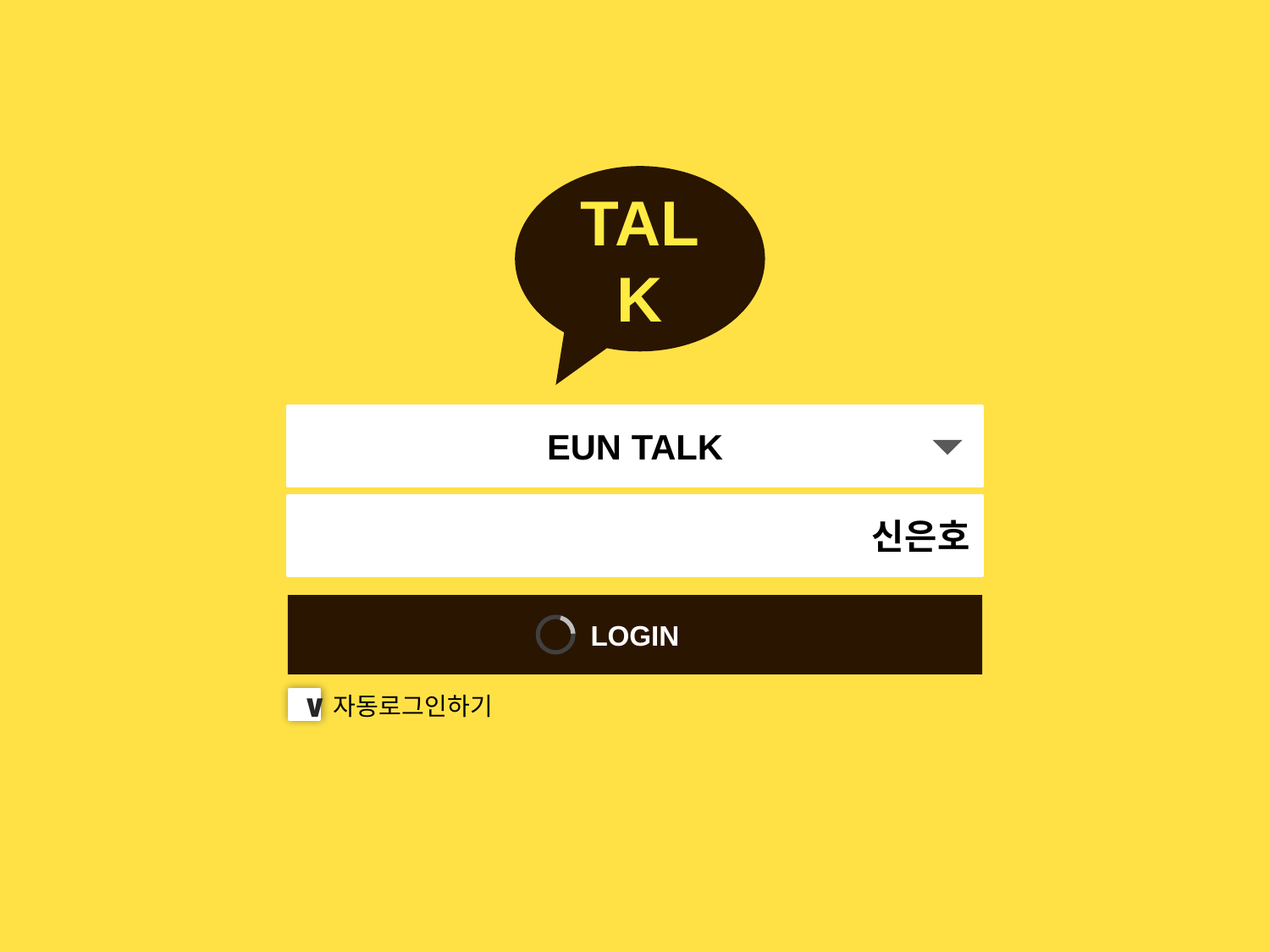

TALK
EUN TALK

신은호
LOGIN

자동로그인하기
∨